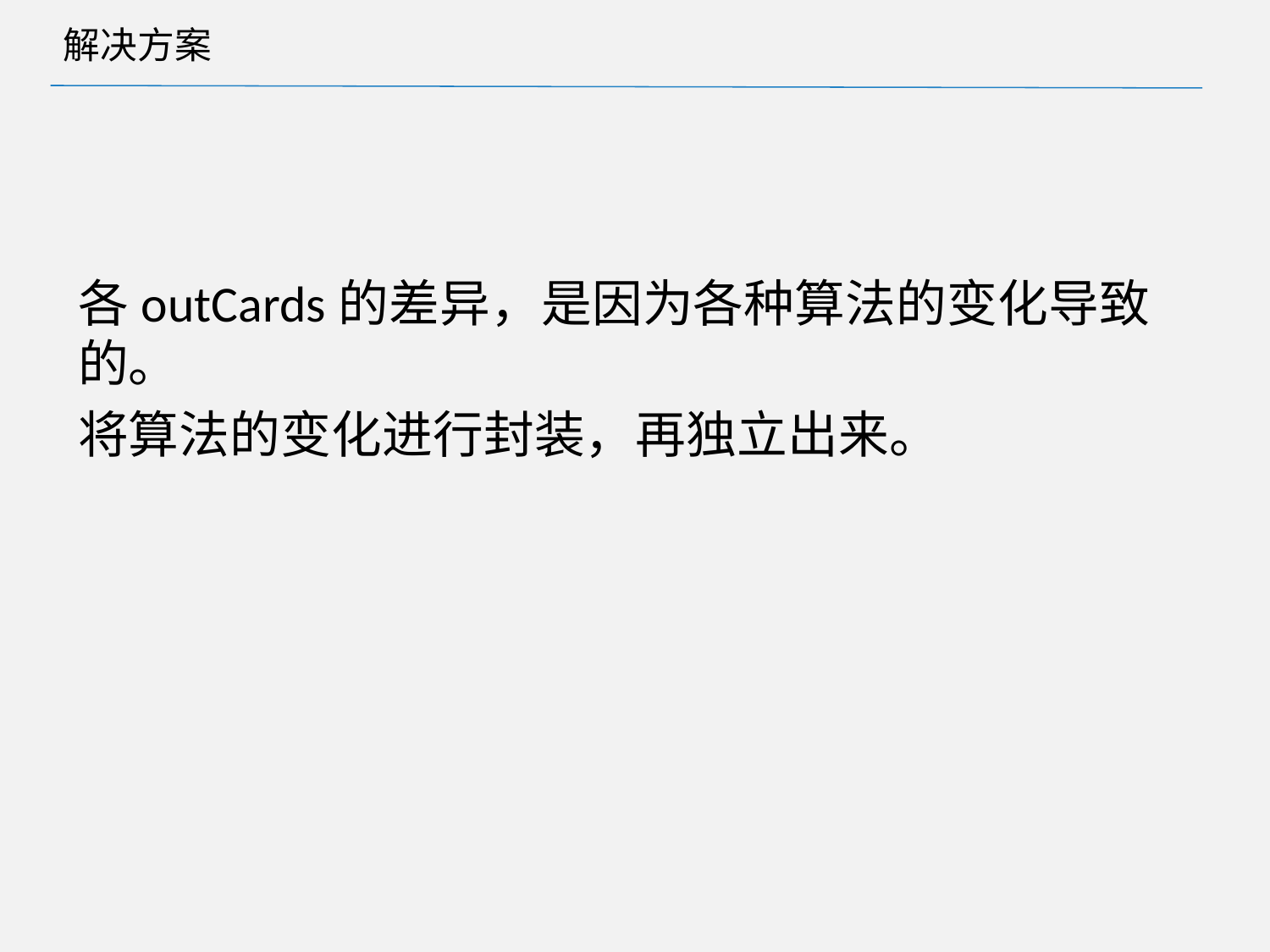

# 解决方案
各outCards的差异，是因为各种算法的变化导致的。
将算法的变化进行封装，再独立出来。